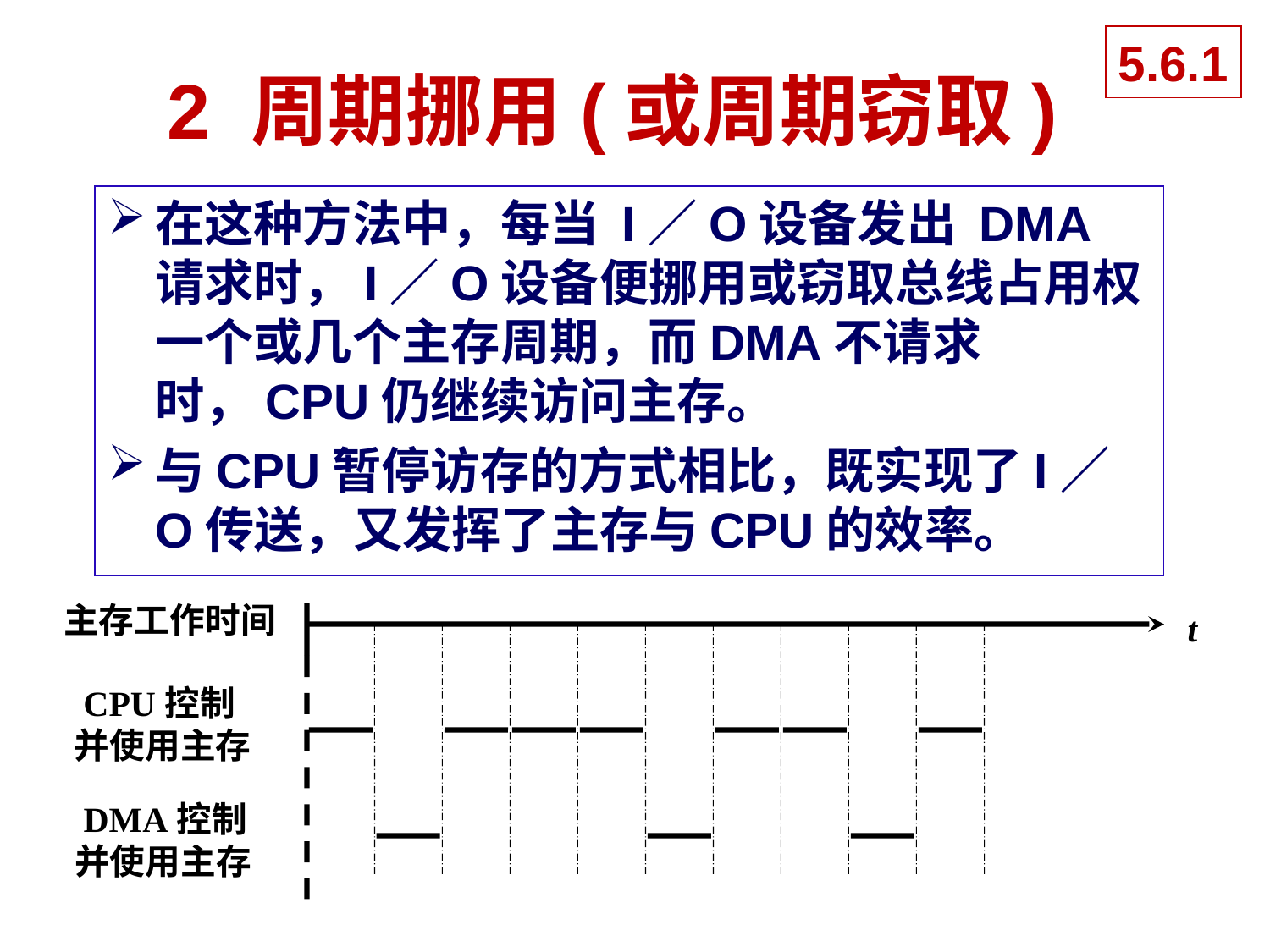

5.6.1
# 2 周期挪用(或周期窃取)
在这种方法中，每当 I／O设备发出 DMA请求时，I／O设备便挪用或窃取总线占用权一个或几个主存周期，而DMA不请求时，CPU仍继续访问主存。
与CPU暂停访存的方式相比，既实现了I／O传送，又发挥了主存与CPU的效率。

主存工作时间
t

 CPU控制
并使用主存

 DMA控制
并使用主存